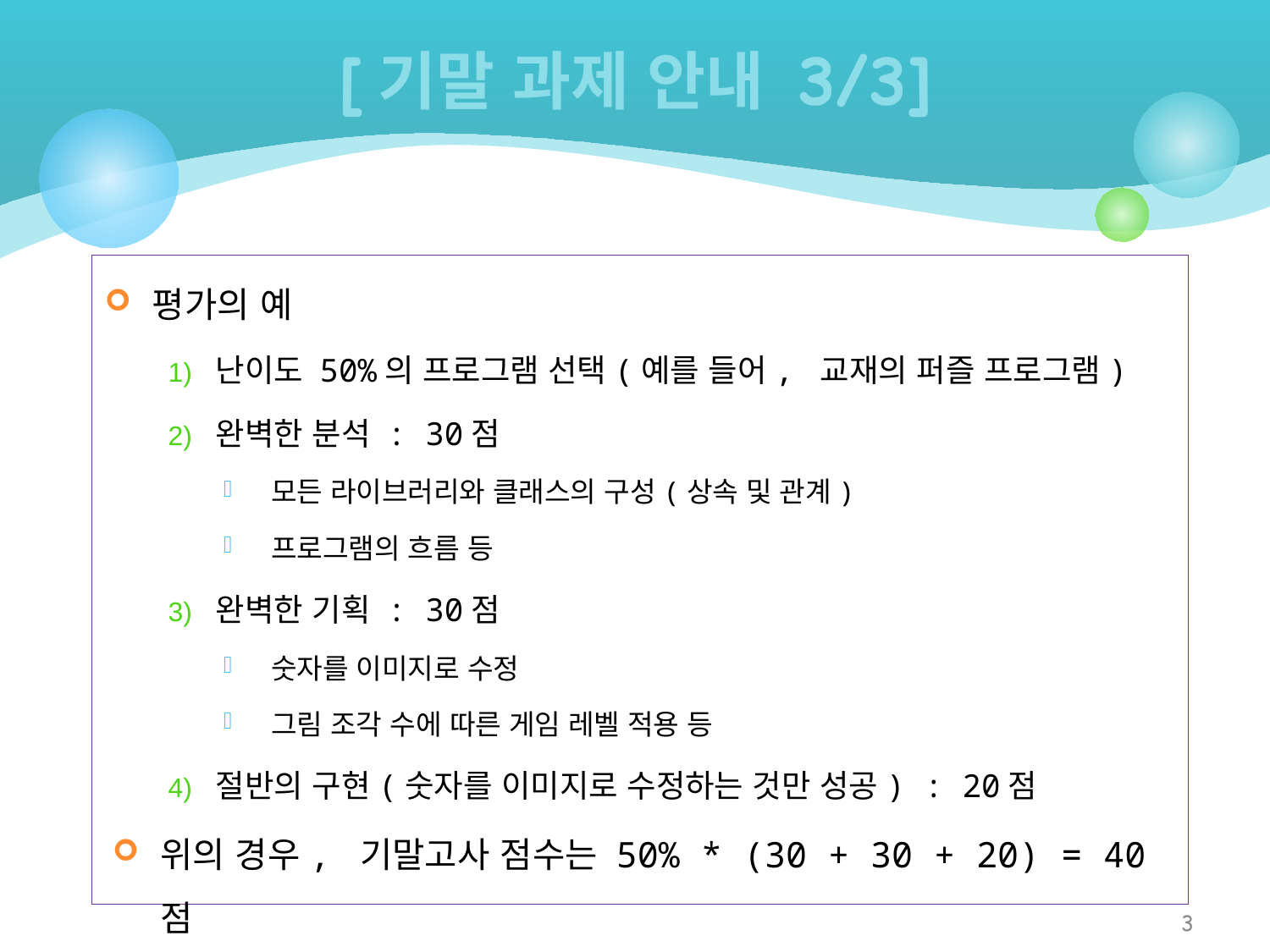

# [기말 과제 안내 3/3]
평가의 예
난이도 50%의 프로그램 선택(예를 들어, 교재의 퍼즐 프로그램)
완벽한 분석 : 30점
모든 라이브러리와 클래스의 구성(상속 및 관계)
프로그램의 흐름 등
완벽한 기획 : 30점
숫자를 이미지로 수정
그림 조각 수에 따른 게임 레벨 적용 등
절반의 구현(숫자를 이미지로 수정하는 것만 성공) : 20점
위의 경우, 기말고사 점수는 50% * (30 + 30 + 20) = 40점
3